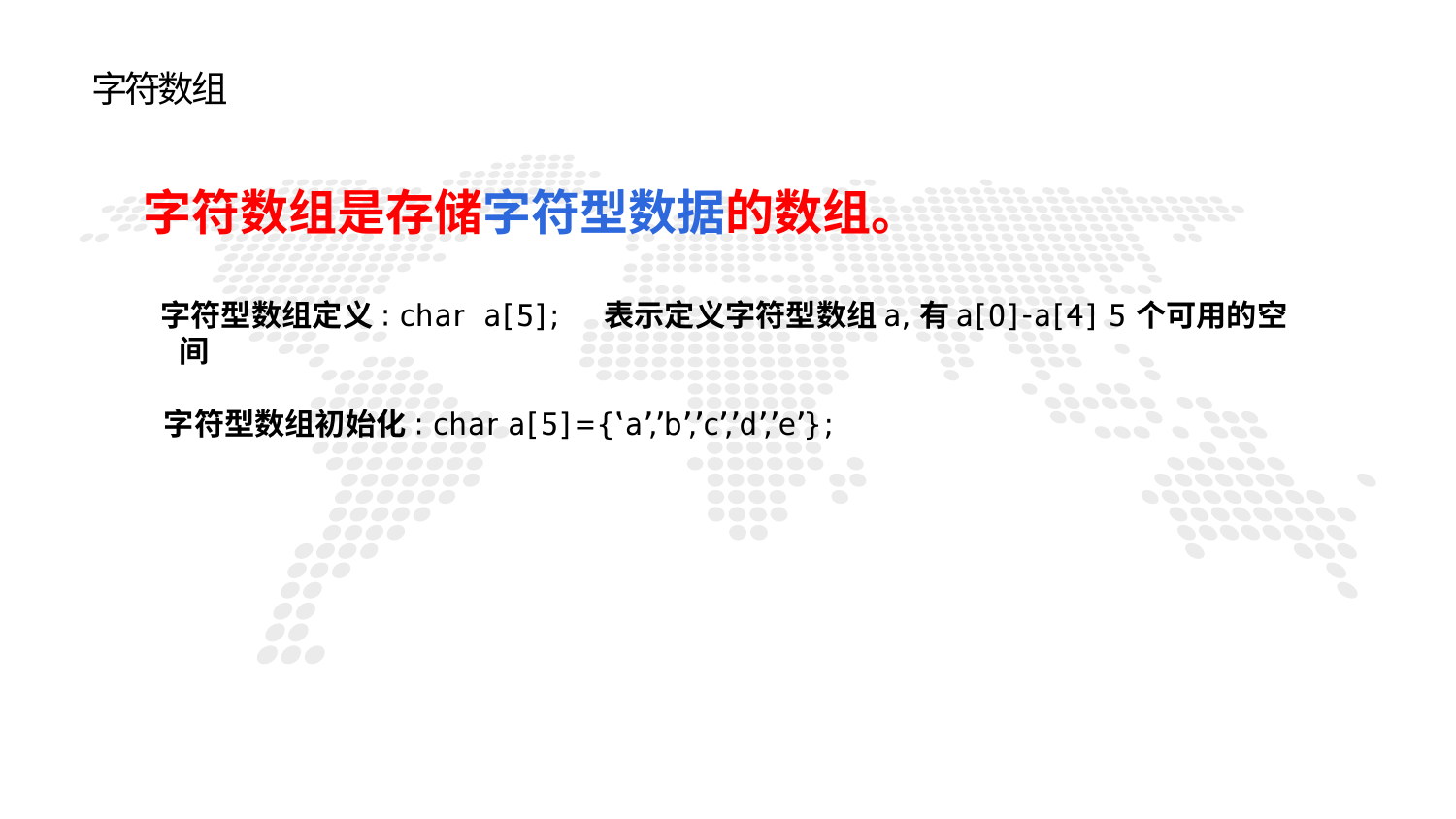

字符数组

字符数组是存储字符型数据的数组。

  字符型数组定义: char  a[5];    表示定义字符型数组a,有a[0]-a[4] 5个可用的空间

  字符型数组初始化: char a[5]={‘a’,’b’,’c’,’d’,’e’};